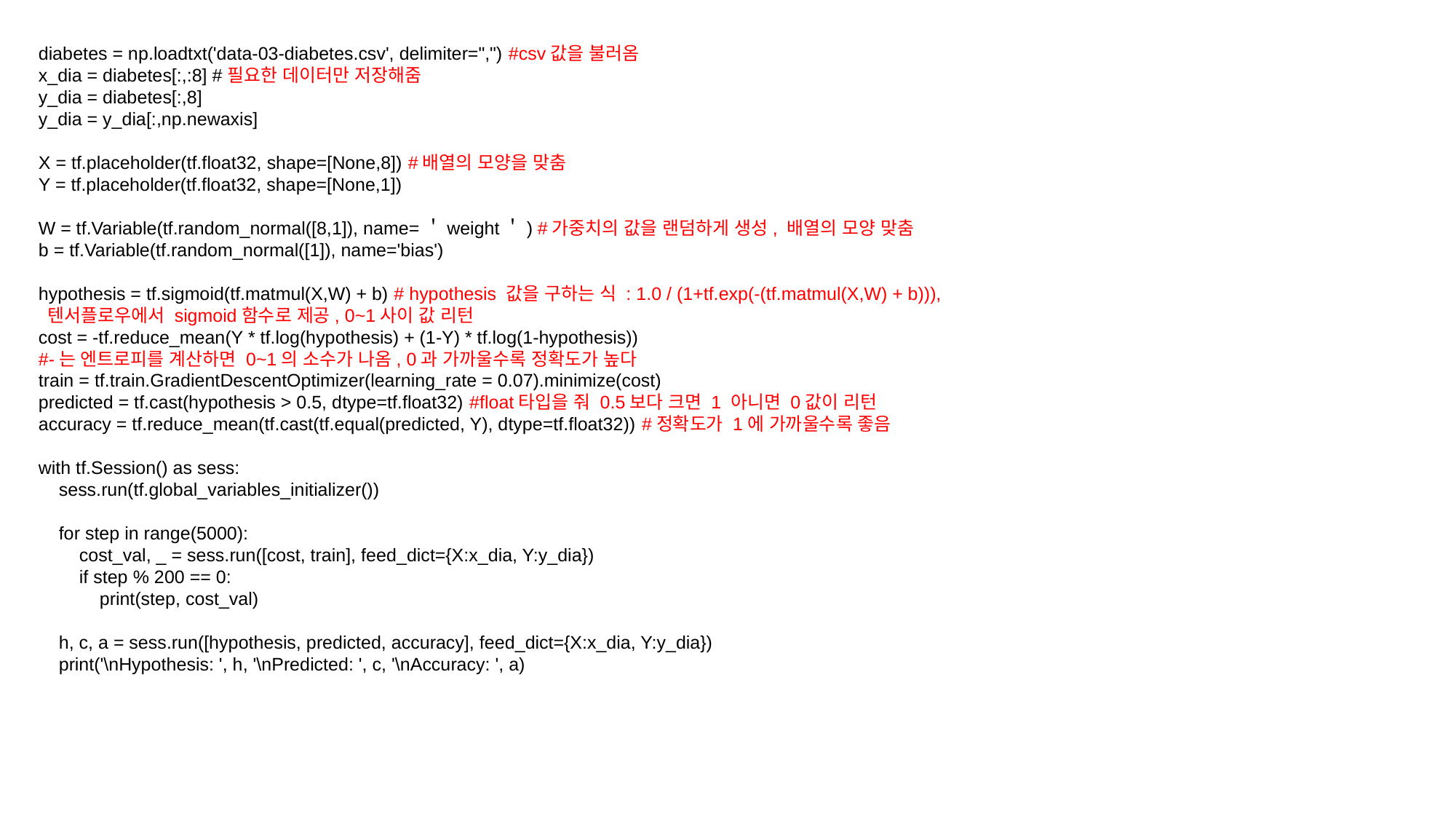

diabetes = np.loadtxt('data-03-diabetes.csv', delimiter=",") #csv값을 불러옴
x_dia = diabetes[:,:8] #필요한 데이터만 저장해줌
y_dia = diabetes[:,8]
y_dia = y_dia[:,np.newaxis]

X = tf.placeholder(tf.float32, shape=[None,8]) #배열의 모양을 맞춤
Y = tf.placeholder(tf.float32, shape=[None,1])

W = tf.Variable(tf.random_normal([8,1]), name=＇weight＇) #가중치의 값을 랜덤하게 생성, 배열의 모양 맞춤
b = tf.Variable(tf.random_normal([1]), name='bias')

hypothesis = tf.sigmoid(tf.matmul(X,W) + b) # hypothesis 값을 구하는 식 : 1.0 / (1+tf.exp(-(tf.matmul(X,W) + b))),
 텐서플로우에서 sigmoid함수로 제공, 0~1사이 값 리턴
cost = -tf.reduce_mean(Y * tf.log(hypothesis) + (1-Y) * tf.log(1-hypothesis))
#-는 엔트로피를 계산하면 0~1의 소수가 나옴, 0과 가까울수록 정확도가 높다
train = tf.train.GradientDescentOptimizer(learning_rate = 0.07).minimize(cost)
predicted = tf.cast(hypothesis > 0.5, dtype=tf.float32) #float타입을 줘 0.5보다 크면 1 아니면 0값이 리턴
accuracy = tf.reduce_mean(tf.cast(tf.equal(predicted, Y), dtype=tf.float32)) #정확도가 1에 가까울수록 좋음

with tf.Session() as sess:
    sess.run(tf.global_variables_initializer())

    for step in range(5000):
        cost_val, _ = sess.run([cost, train], feed_dict={X:x_dia, Y:y_dia})
        if step % 200 == 0:
            print(step, cost_val)

    h, c, a = sess.run([hypothesis, predicted, accuracy], feed_dict={X:x_dia, Y:y_dia})
    print('\nHypothesis: ', h, '\nPredicted: ', c, '\nAccuracy: ', a)